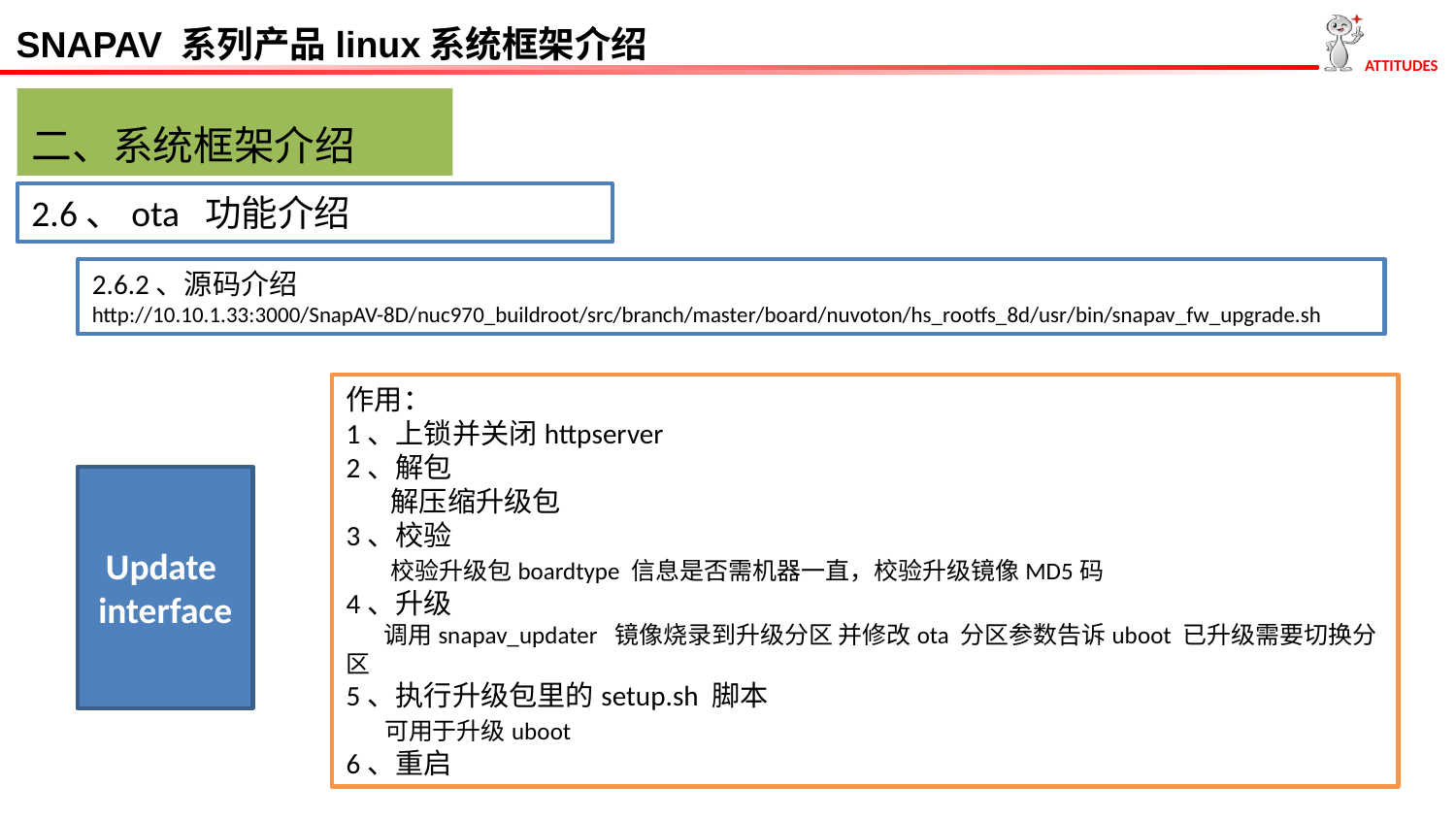

SNAPAV 系列产品linux系统框架介绍
二、系统框架介绍
2.6、ota  功能介绍
2.6.2、源码介绍
http://10.10.1.33:3000/SnapAV-8D/nuc970_buildroot/src/branch/master/board/nuvoton/hs_rootfs_8d/usr/bin/snapav_fw_upgrade.sh
作用：
1、上锁并关闭httpserver
2、解包
      解压缩升级包
3、校验
      校验升级包boardtype 信息是否需机器一直，校验升级镜像MD5码
4、升级
      调用snapav_updater  镜像烧录到升级分区 并修改ota 分区参数告诉uboot 已升级需要切换分区
5、执行升级包里的setup.sh 脚本
     可用于升级uboot
6、重启
Update  interface